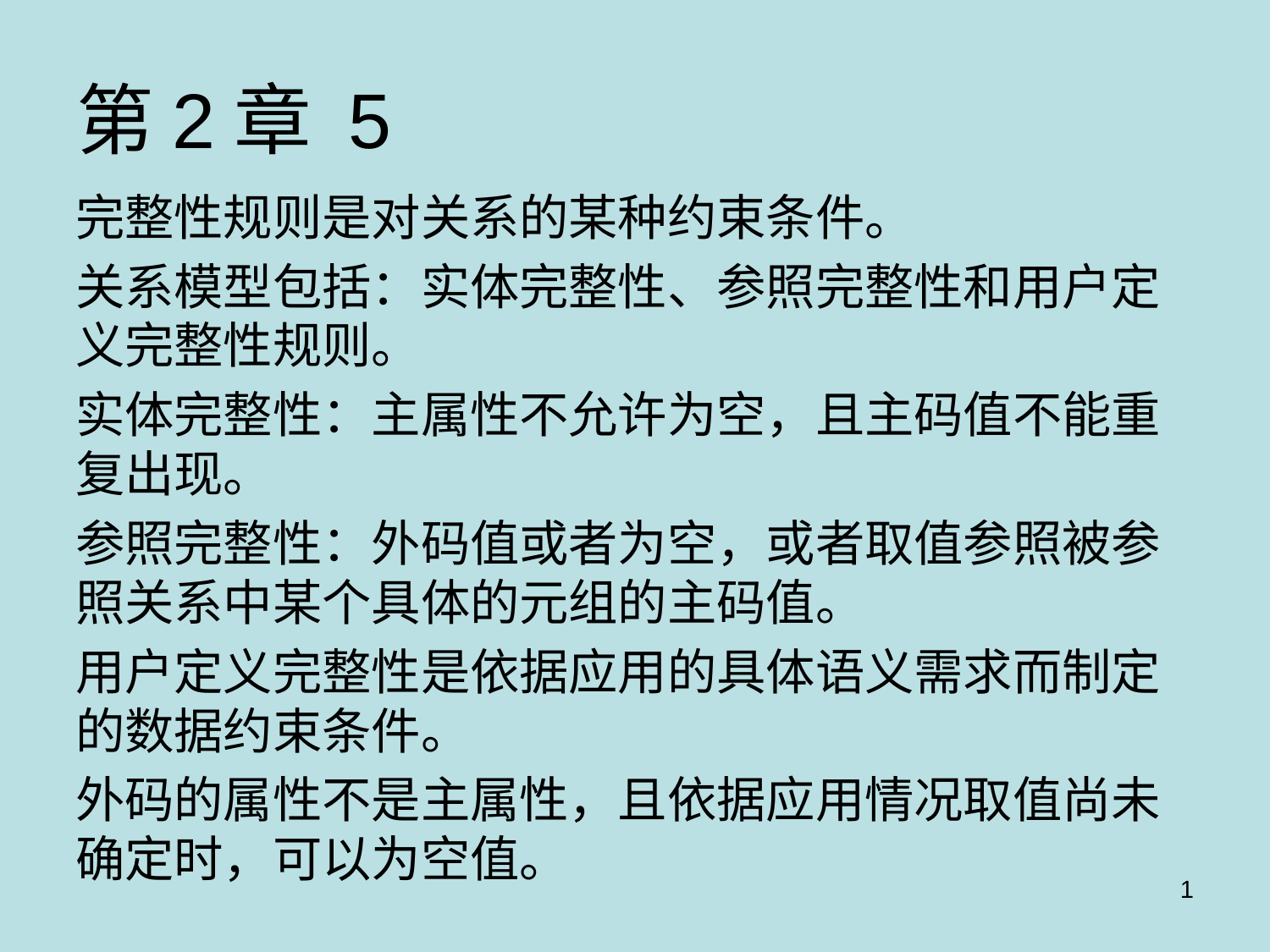

# 第2章 5
完整性规则是对关系的某种约束条件。
关系模型包括：实体完整性、参照完整性和用户定义完整性规则。
实体完整性：主属性不允许为空，且主码值不能重复出现。
参照完整性：外码值或者为空，或者取值参照被参照关系中某个具体的元组的主码值。
用户定义完整性是依据应用的具体语义需求而制定的数据约束条件。
外码的属性不是主属性，且依据应用情况取值尚未确定时，可以为空值。
1